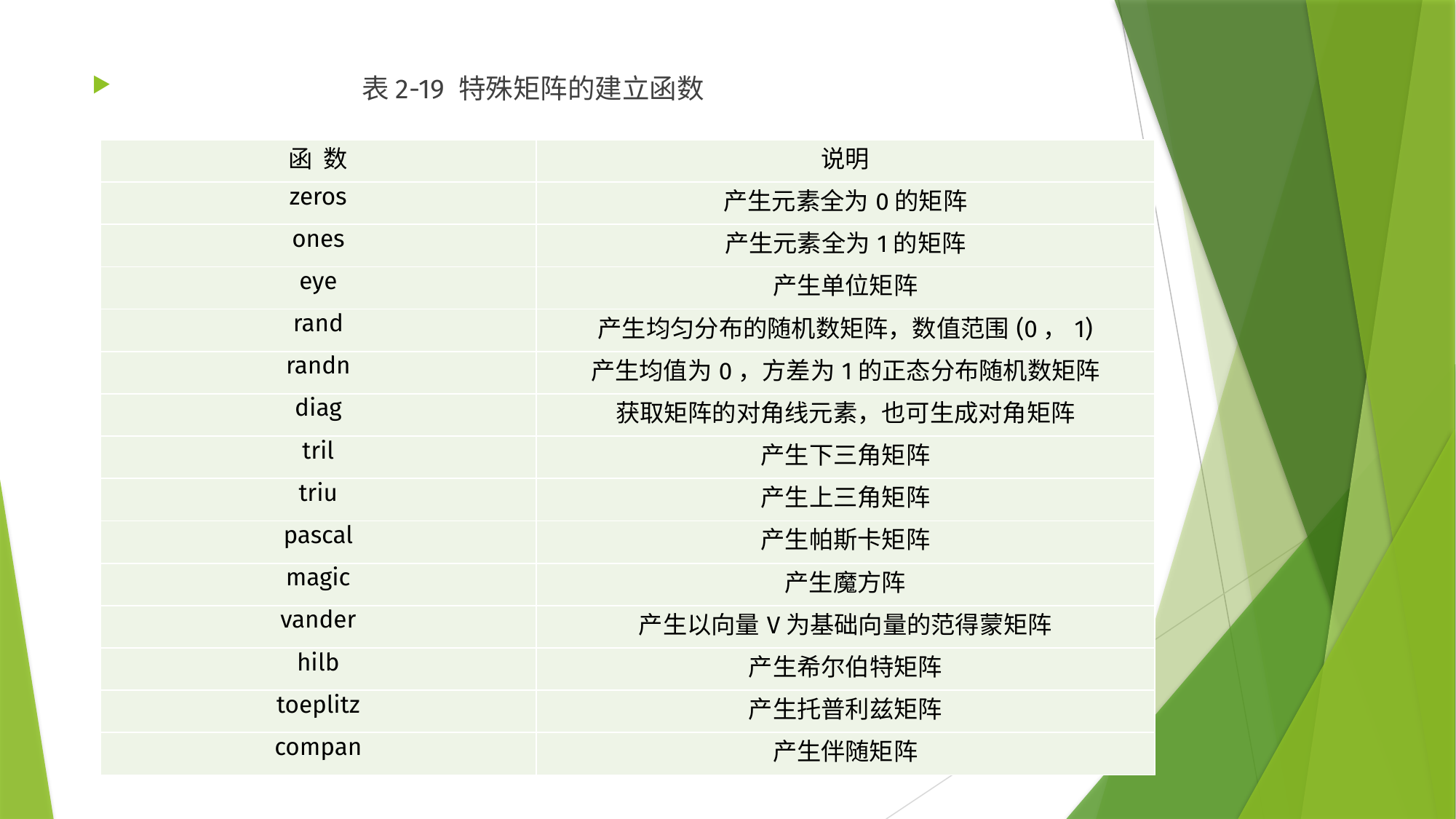

表2-19 特殊矩阵的建立函数

| 函 数 | 说明 |
| --- | --- |
| zeros | 产生元素全为0的矩阵 |
| ones | 产生元素全为1的矩阵 |
| eye | 产生单位矩阵 |
| rand | 产生均匀分布的随机数矩阵，数值范围(0，1) |
| randn | 产生均值为0，方差为1的正态分布随机数矩阵 |
| diag | 获取矩阵的对角线元素，也可生成对角矩阵 |
| tril | 产生下三角矩阵 |
| triu | 产生上三角矩阵 |
| pascal | 产生帕斯卡矩阵 |
| magic | 产生魔方阵 |
| vander | 产生以向量V为基础向量的范得蒙矩阵 |
| hilb | 产生希尔伯特矩阵 |
| toeplitz | 产生托普利兹矩阵 |
| compan | 产生伴随矩阵 |